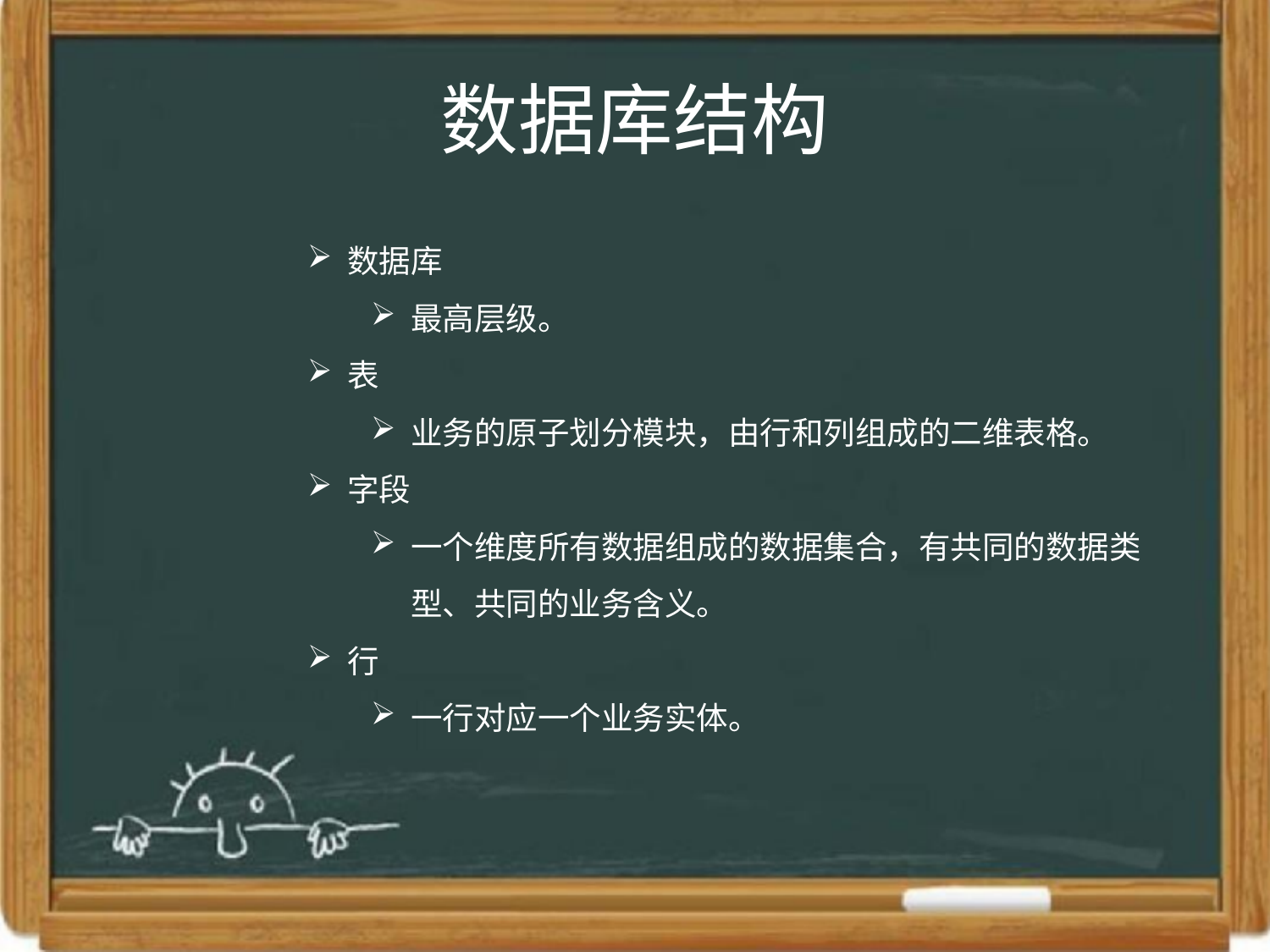

# 数据库结构
数据库
最高层级。
表
业务的原子划分模块，由行和列组成的二维表格。
字段
一个维度所有数据组成的数据集合，有共同的数据类型、共同的业务含义。
行
一行对应一个业务实体。